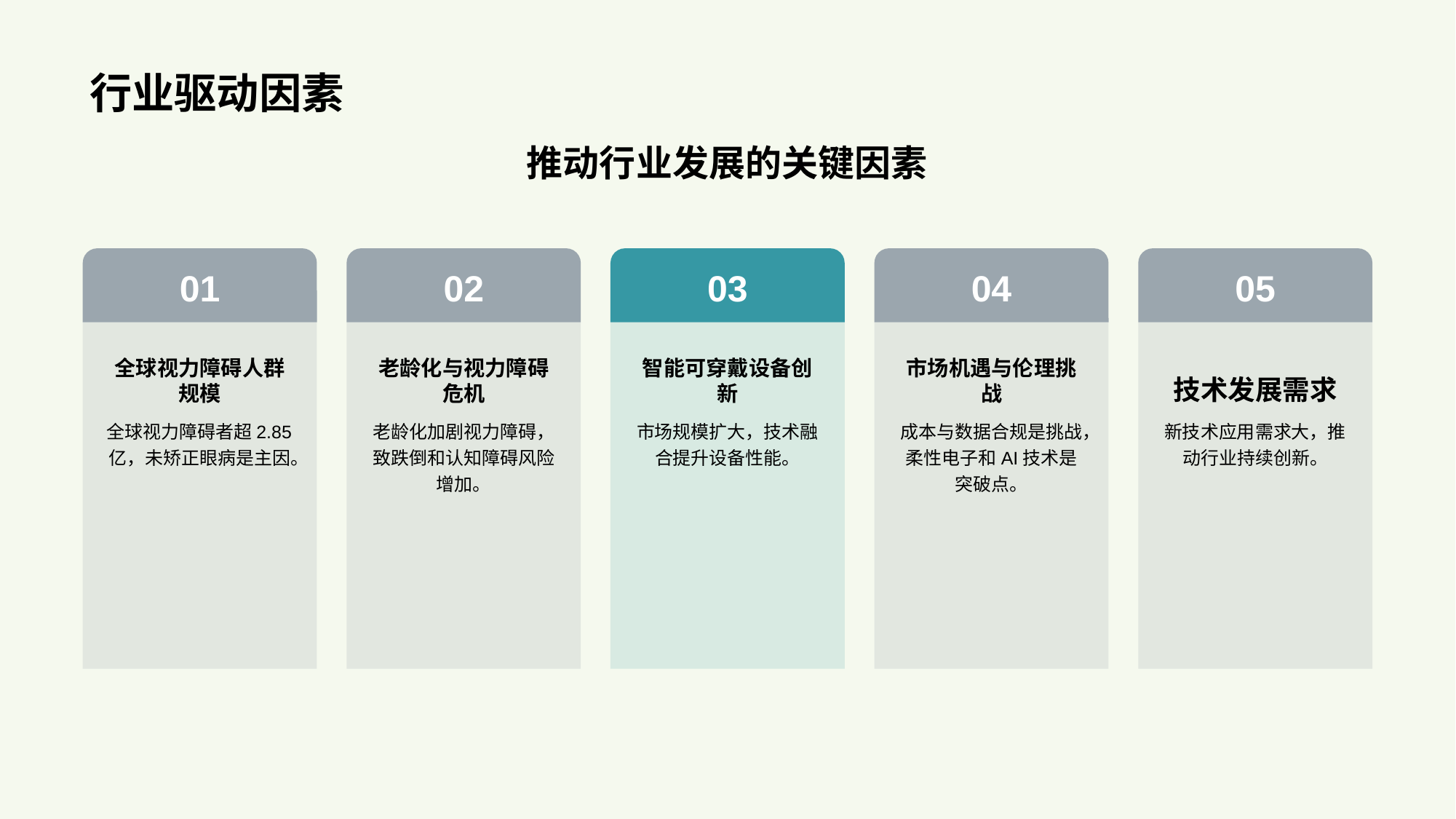

# 行业驱动因素
推动行业发展的关键因素
01
全球视力障碍人群规模
全球视力障碍者超2.85亿，未矫正眼病是主因。
02
老龄化与视力障碍危机
老龄化加剧视力障碍，致跌倒和认知障碍风险增加。
03
智能可穿戴设备创新
市场规模扩大，技术融合提升设备性能。
04
市场机遇与伦理挑战
成本与数据合规是挑战，柔性电子和AI技术是突破点。
05
技术发展需求
新技术应用需求大，推动行业持续创新。